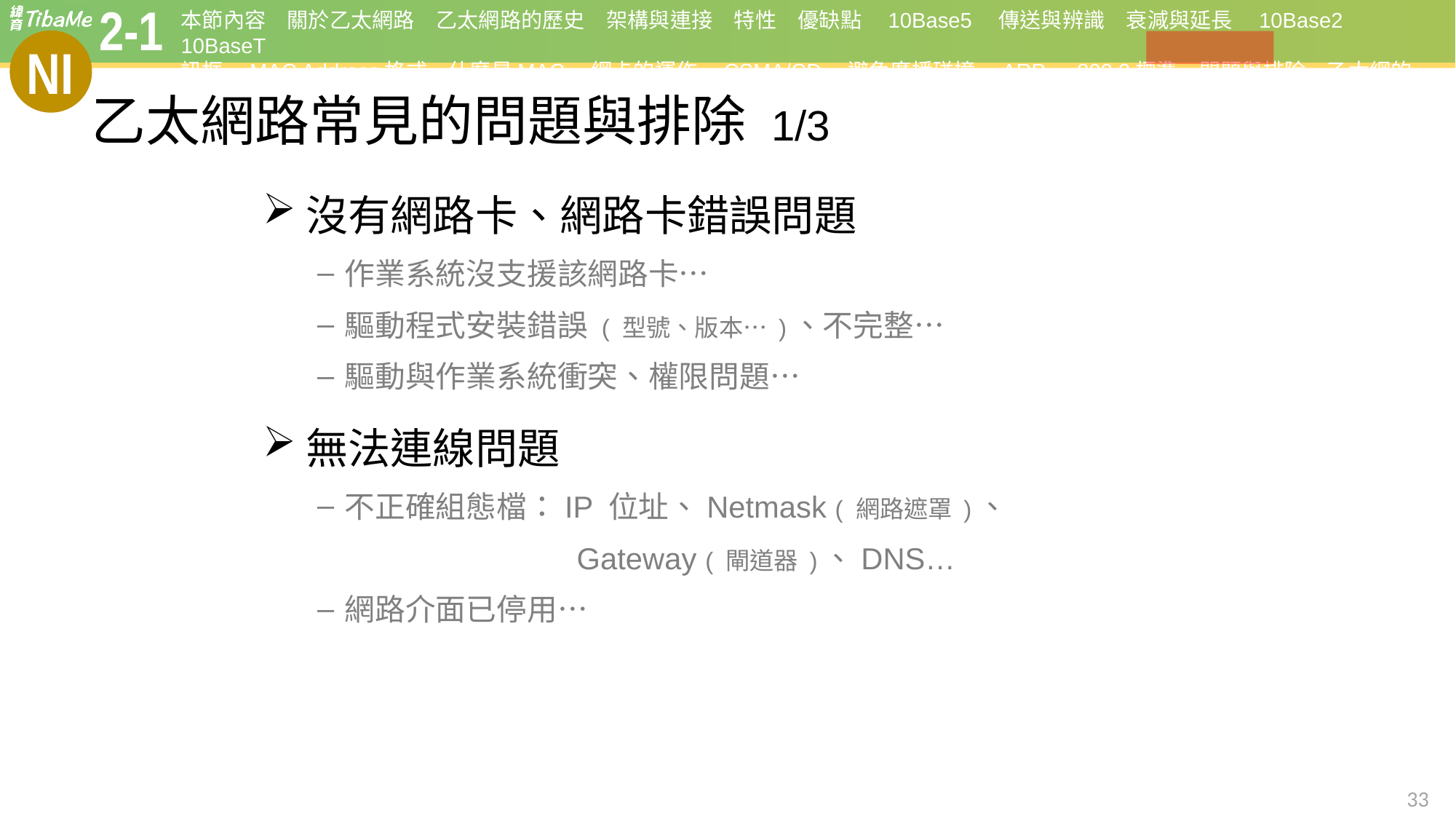

# 乙太網路常見的問題與排除 1/3
沒有網路卡、網路卡錯誤問題
作業系統沒支援該網路卡…
驅動程式安裝錯誤 ( 型號、版本… )、不完整…
驅動與作業系統衝突、權限問題…
無法連線問題
不正確組態檔：IP 位址、Netmask ( 網路遮罩 )、
                               Gateway ( 閘道器 )、DNS…
網路介面已停用…